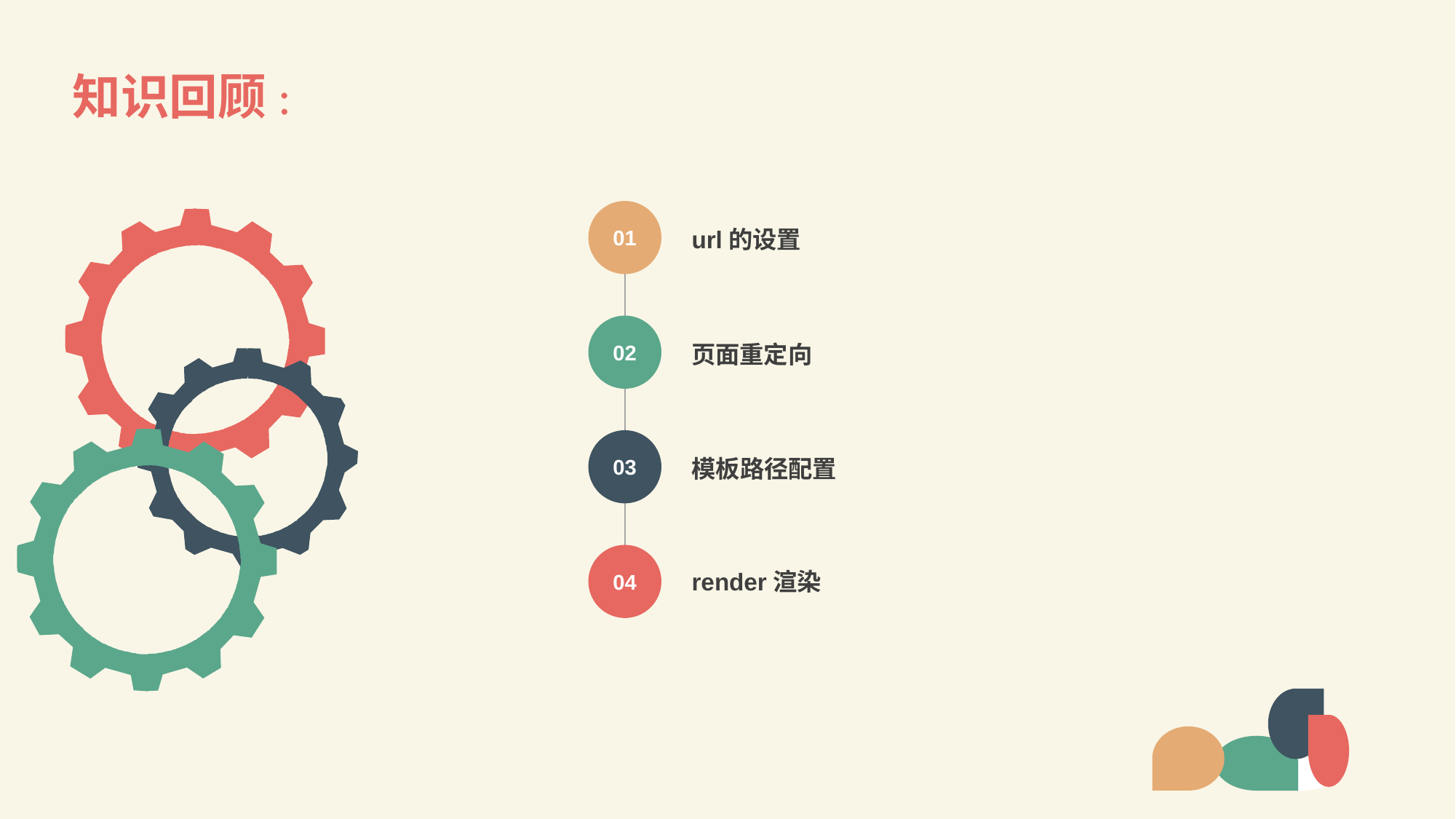

# 知识回顾:

01

url的设置

02
页面重定向

03
模板路径配置

04
render渲染

LOREM